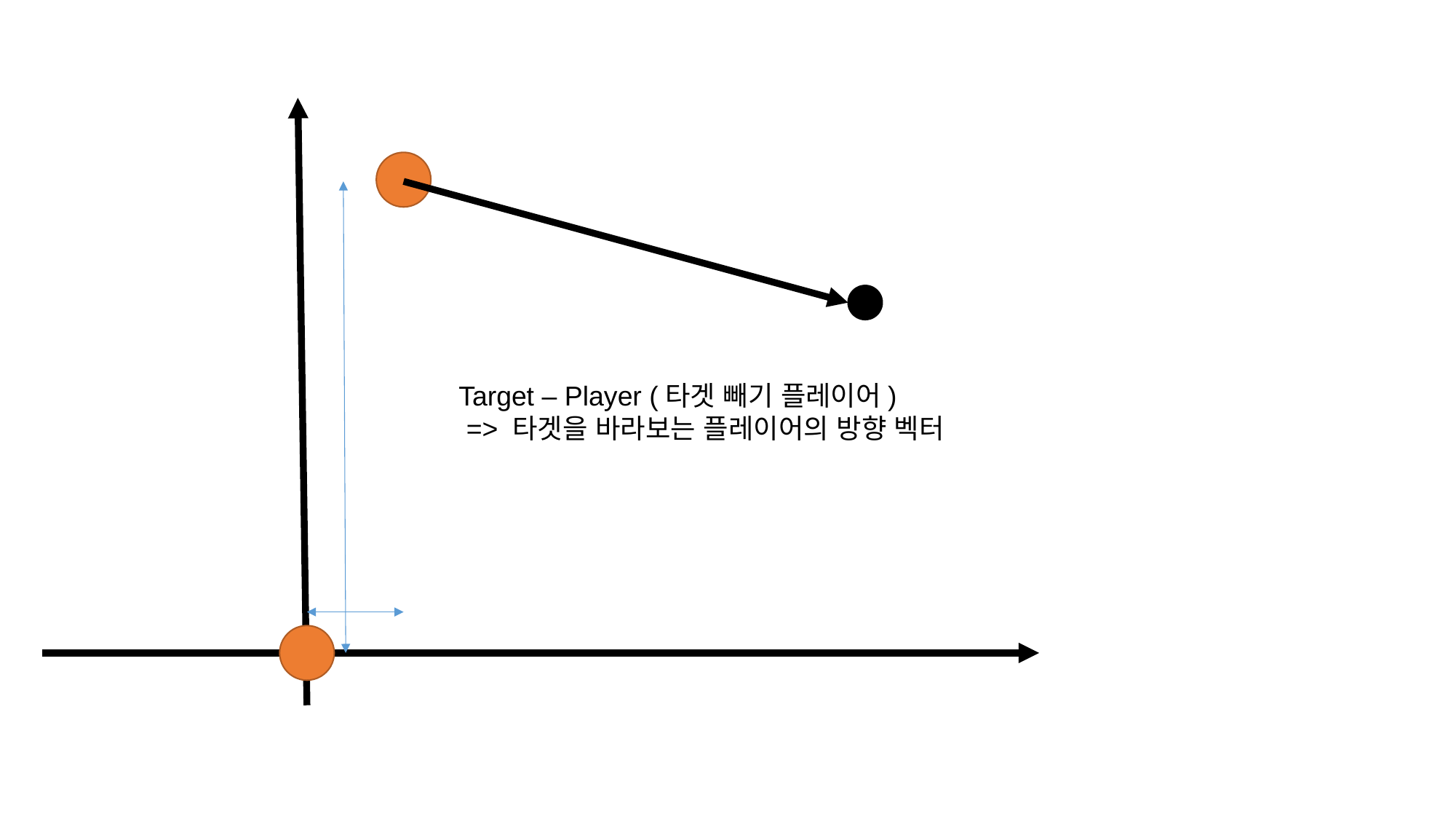

Target – Player (타겟 빼기 플레이어)
 => 타겟을 바라보는 플레이어의 방향 벡터